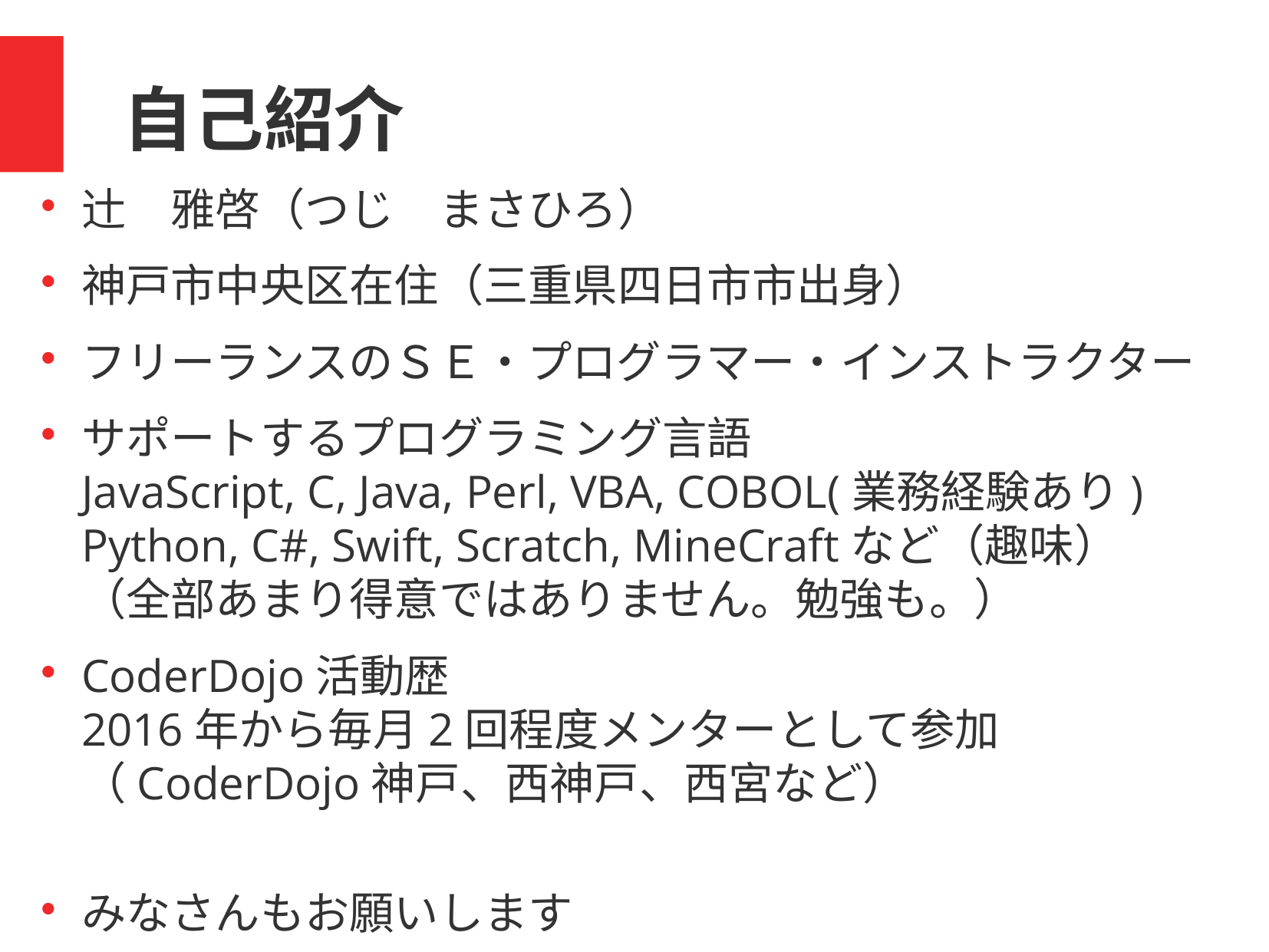

自己紹介
辻　雅啓（つじ　まさひろ）
神戸市中央区在住（三重県四日市市出身）
フリーランスのＳＥ・プログラマー・インストラクター
サポートするプログラミング言語
JavaScript, C, Java, Perl, VBA, COBOL(業務経験あり)
Python, C#, Swift, Scratch, MineCraftなど（趣味）
（全部あまり得意ではありません。勉強も。）
CoderDojo活動歴
2016年から毎月2回程度メンターとして参加（CoderDojo神戸、西神戸、西宮など）
みなさんもお願いします